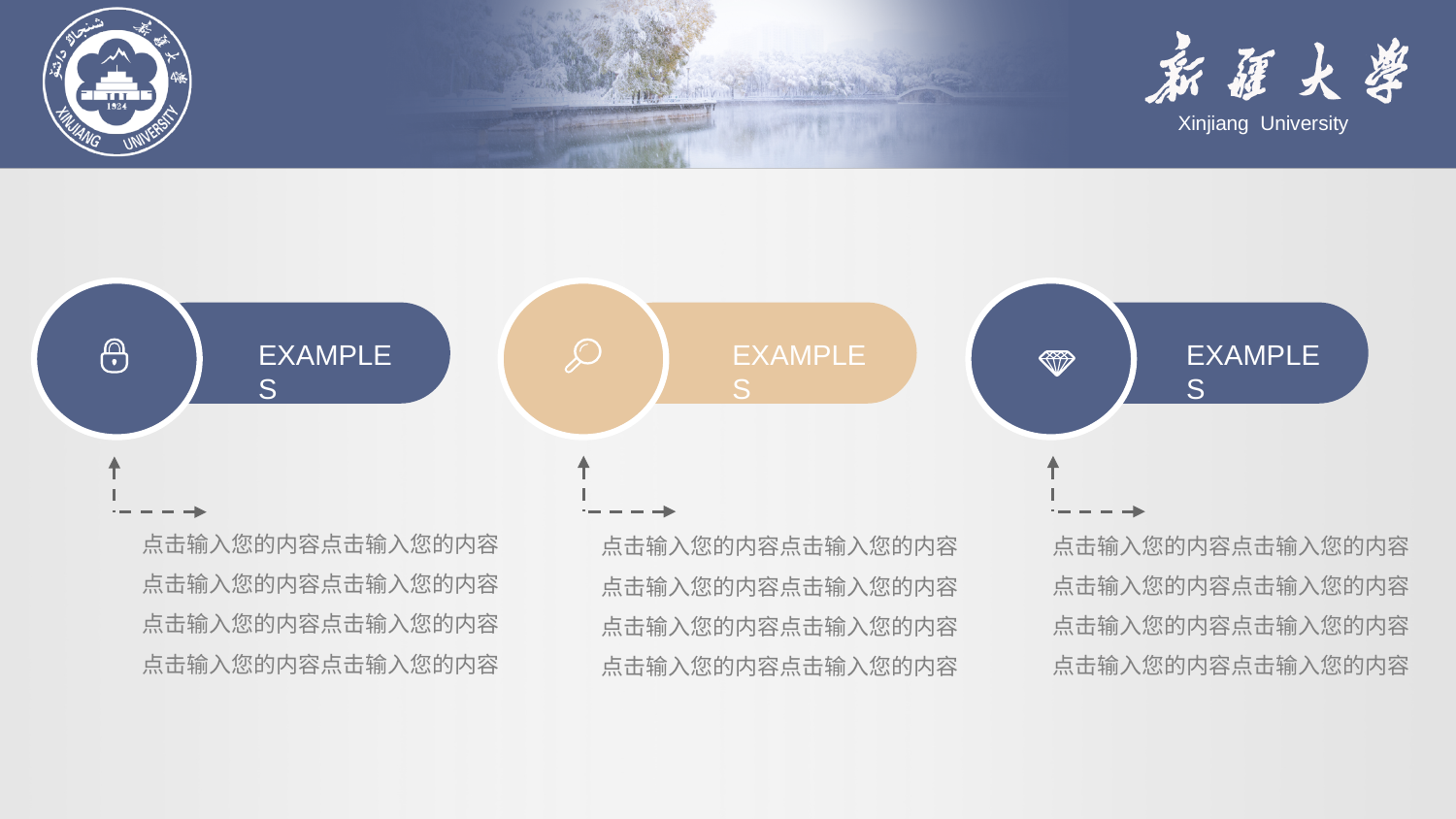

EXAMPLES
EXAMPLES
EXAMPLES

点击输入您的内容点击输入您的内容
点击输入您的内容点击输入您的内容
点击输入您的内容点击输入您的内容
点击输入您的内容点击输入您的内容

点击输入您的内容点击输入您的内容
点击输入您的内容点击输入您的内容
点击输入您的内容点击输入您的内容
点击输入您的内容点击输入您的内容

点击输入您的内容点击输入您的内容
点击输入您的内容点击输入您的内容
点击输入您的内容点击输入您的内容
点击输入您的内容点击输入您的内容